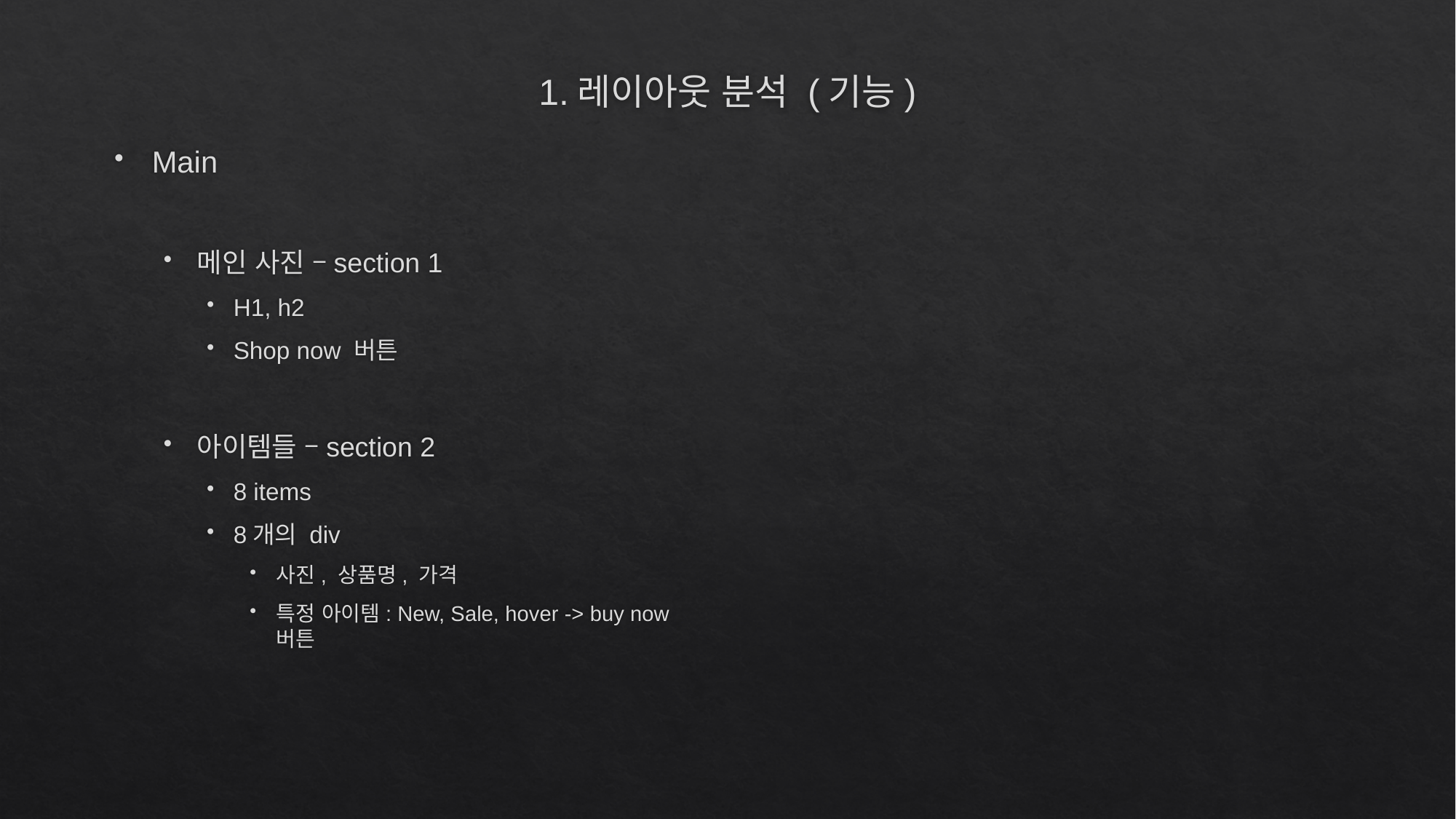

# 1.레이아웃 분석 (기능)
Main

메인 사진 –section 1
H1, h2
Shop now 버튼

아이템들 –section 2
8 items
8개의 div
사진, 상품명, 가격
특정 아이템: New, Sale, hover -> buy now 버튼